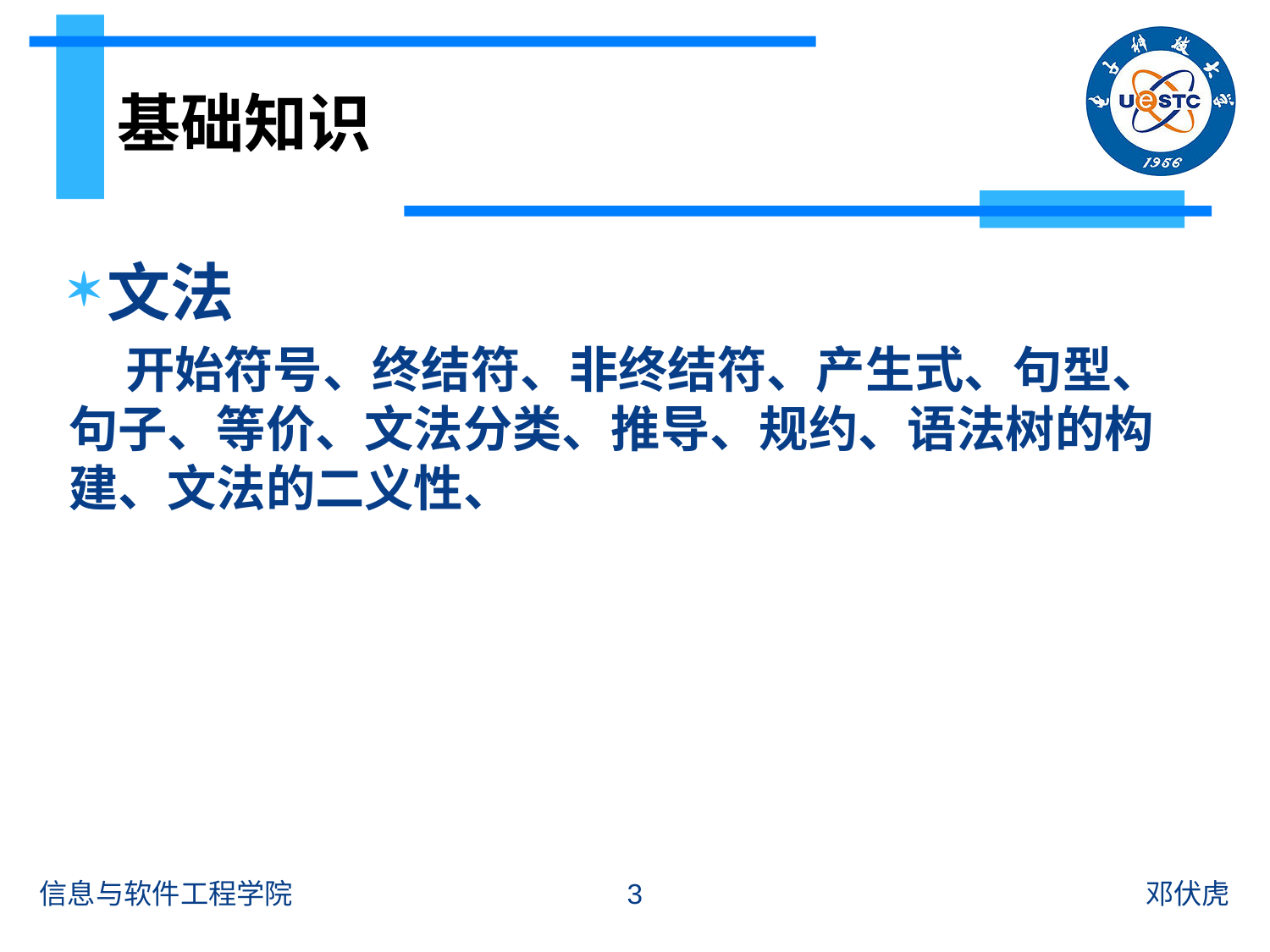

# 基础知识
文法
    开始符号、终结符、非终结符、产生式、句型、句子、等价、文法分类、推导、规约、语法树的构建、文法的二义性、

3
信息与软件工程学院
邓伏虎